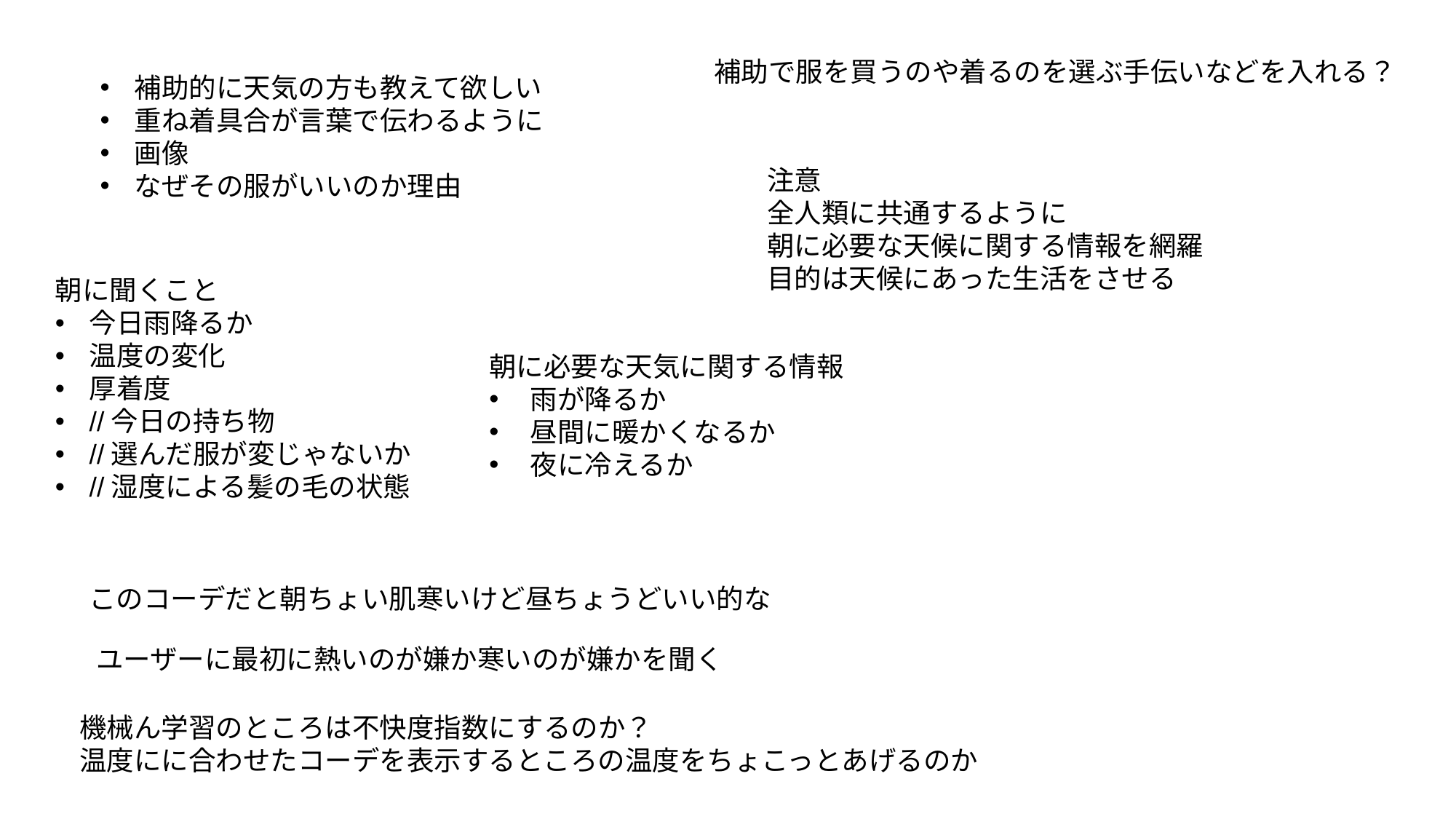

補助で服を買うのや着るのを選ぶ手伝いなどを入れる？
補助的に天気の方も教えて欲しい
重ね着具合が言葉で伝わるように
画像
なぜその服がいいのか理由
注意
全人類に共通するように
朝に必要な天候に関する情報を網羅
目的は天候にあった生活をさせる
朝に聞くこと
今日雨降るか
温度の変化
厚着度
//今日の持ち物
//選んだ服が変じゃないか
//湿度による髪の毛の状態

朝に必要な天気に関する情報
雨が降るか
昼間に暖かくなるか
夜に冷えるか

このコーデだと朝ちょい肌寒いけど昼ちょうどいい的な
ユーザーに最初に熱いのが嫌か寒いのが嫌かを聞く
機械ん学習のところは不快度指数にするのか？
温度にに合わせたコーデを表示するところの温度をちょこっとあげるのか